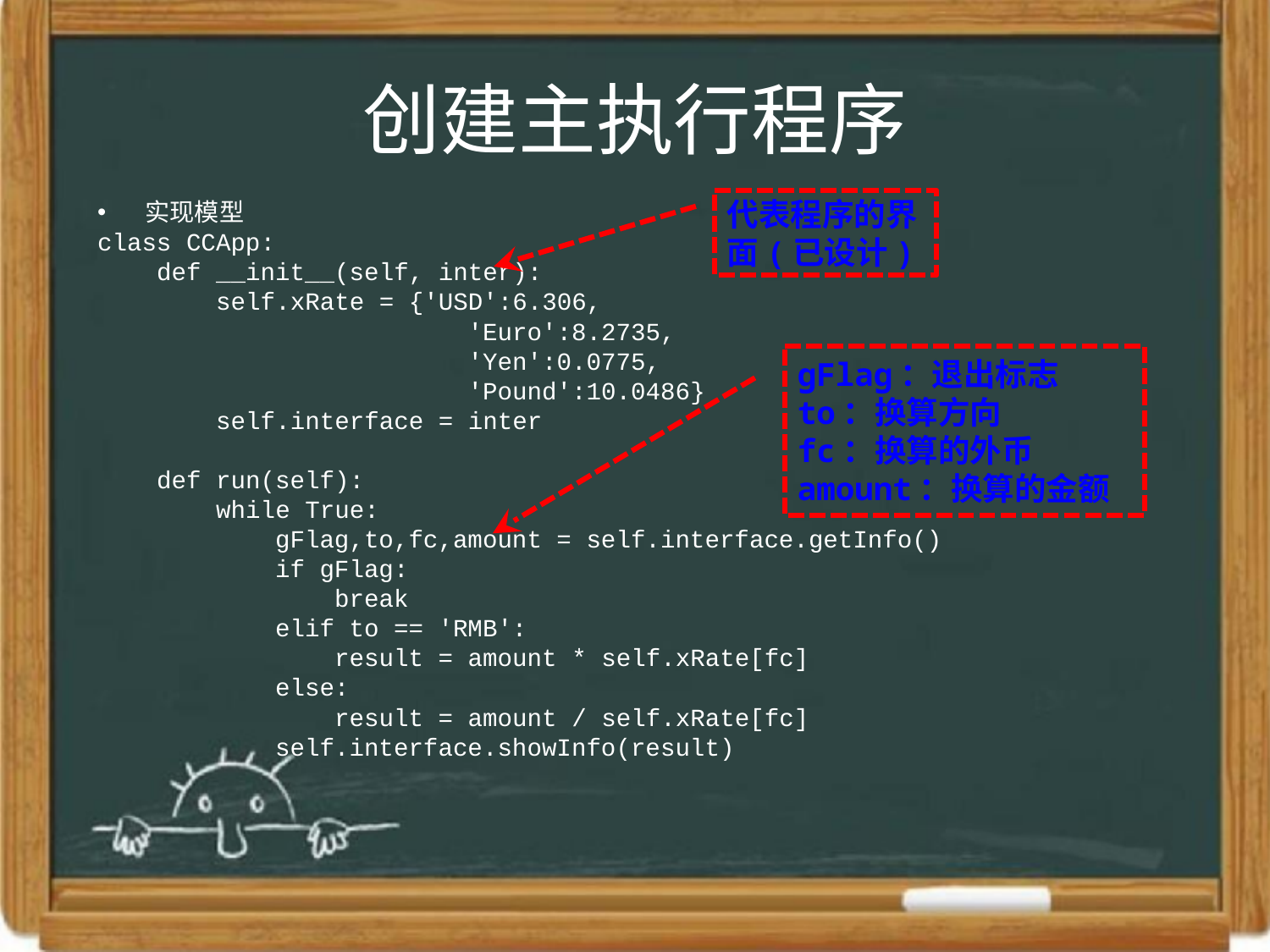

# 创建主执行程序
实现模型
class CCApp:
    def __init__(self, inter):
        self.xRate = {'USD':6.306,
                         'Euro':8.2735,
                         'Yen':0.0775,
                         'Pound':10.0486}
        self.interface = inter

    def run(self):
        while True:
            gFlag,to,fc,amount = self.interface.getInfo()
            if gFlag:
                break
            elif to == 'RMB':
                result = amount * self.xRate[fc]
            else:
                result = amount / self.xRate[fc]
            self.interface.showInfo(result)

代表程序的界面(已设计)
gFlag：退出标志
to：换算方向
fc：换算的外币
amount：换算的金额